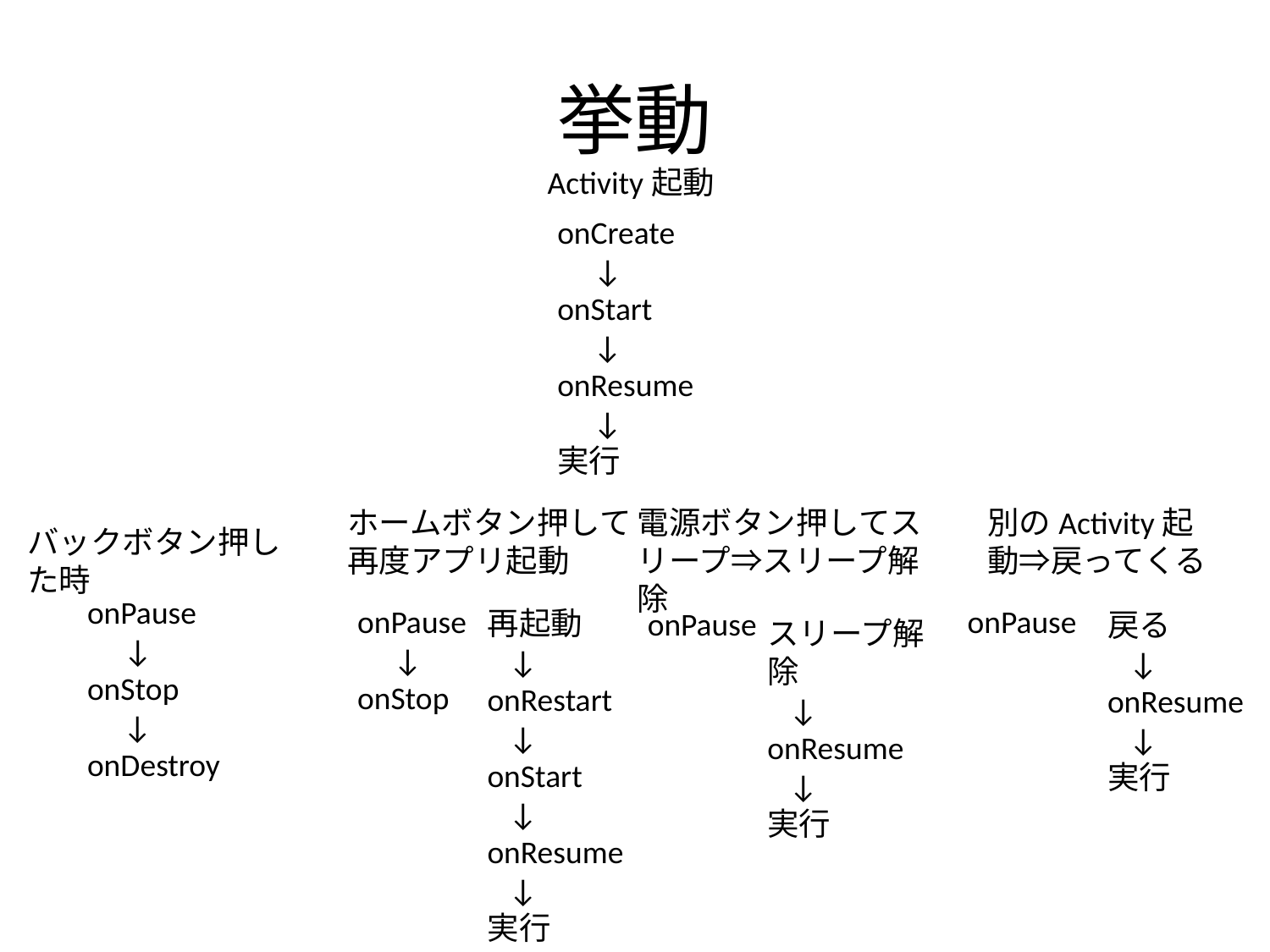

# 挙動
Activity起動
onCreate
     ↓
onStart
     ↓
onResume
     ↓
実行
ホームボタン押して再度アプリ起動
別のActivity起動⇒戻ってくる
電源ボタン押してスリープ⇒スリープ解除
バックボタン押した時
onPause
     ↓
onStop
     ↓
onDestroy
onPause
     ↓
onStop
onPause
再起動
   ↓
onRestart
   ↓
onStart
   ↓
onResume
   ↓
実行
onPause
戻る
   ↓
onResume
   ↓
実行
スリープ解除
   ↓
onResume
   ↓
実行